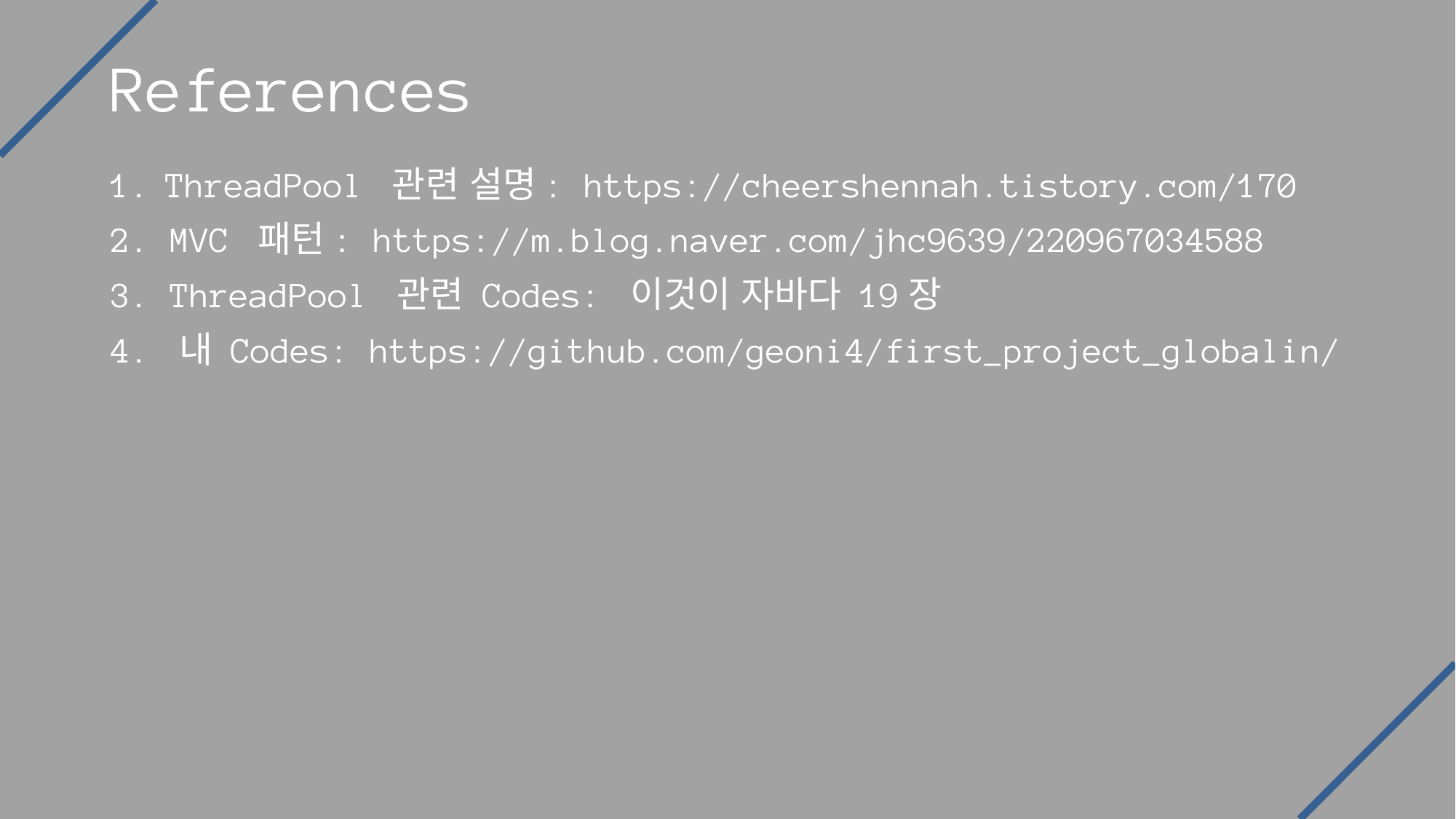

# References
ThreadPool 관련 설명: https://cheershennah.tistory.com/170
2. MVC 패턴: https://m.blog.naver.com/jhc9639/220967034588
3. ThreadPool 관련 Codes: 이것이 자바다 19장
4. 내 Codes: https://github.com/geoni4/first_project_globalin/